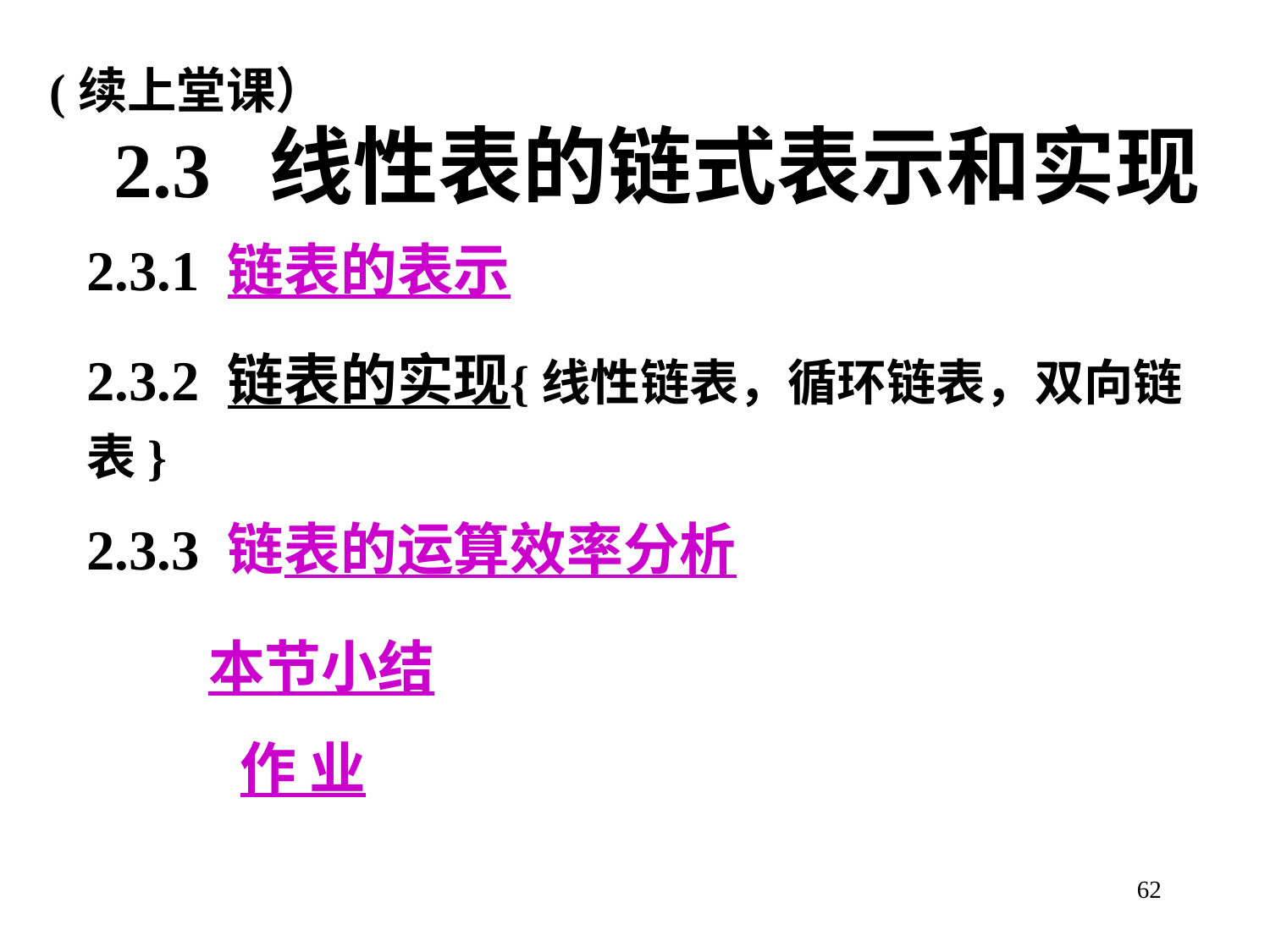

(续上堂课）
# 2.3  线性表的链式表示和实现
2.3.1 链表的表示
2.3.2 链表的实现{线性链表，循环链表，双向链表}
2.3.3 链表的运算效率分析
本节小结
作 业
62